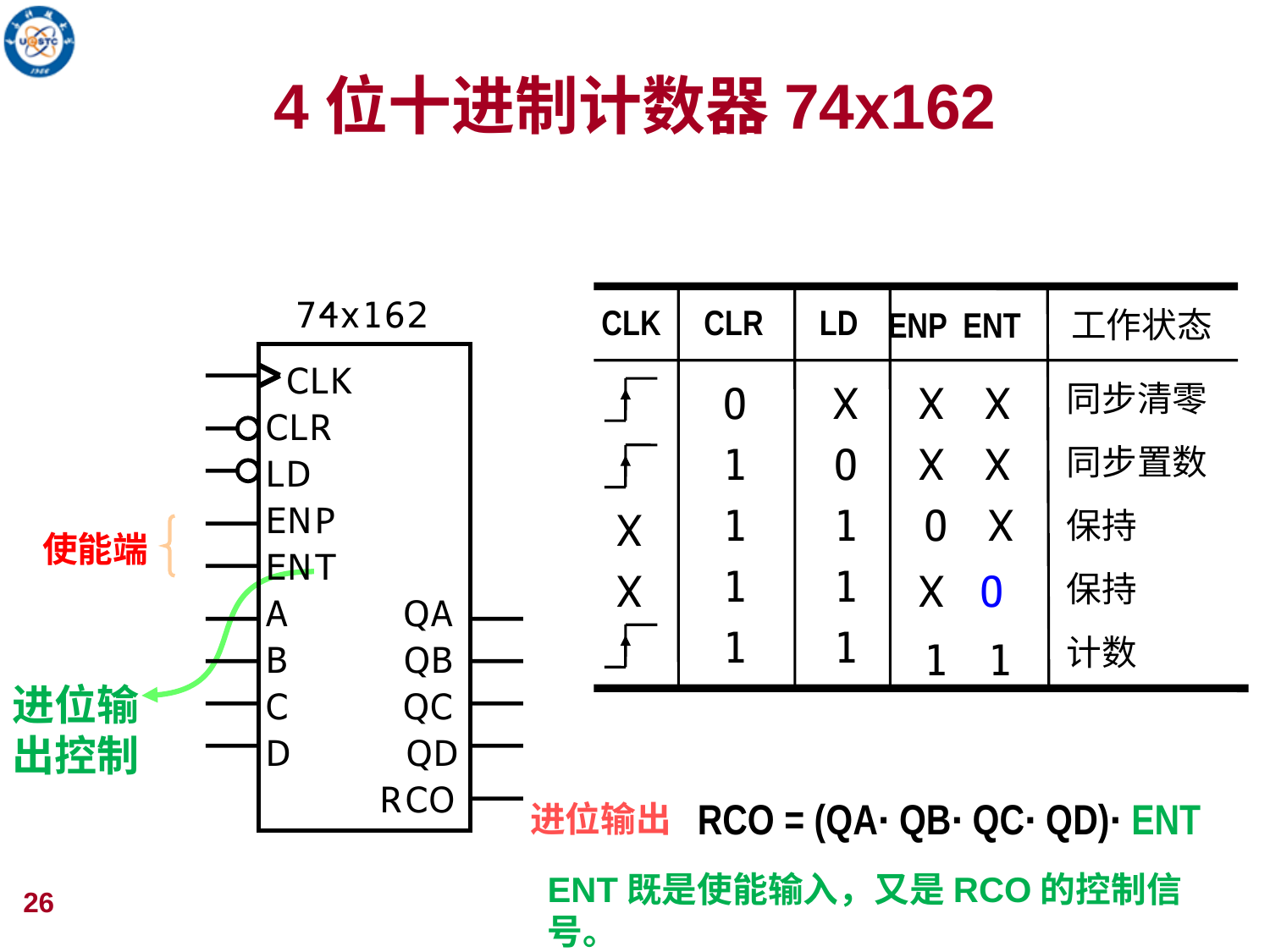

# 4位十进制计数器74x162
74x162
  CLK
CLR
LD
ENP
ENT
A           QA
B           QB
C           QC
D           QD
           RCO

工作状态
CLK
CLR
LD
ENP  ENT
同步清零
同步置数
保持
保持
计数

0
1
1
1
1
X
0
1
1
1
X   X
X   X
 0   X
X   0
 1   1

X
X

使能端
进位输出控制
RCO = (QA· QB· QC· QD)· ENT
进位输出
ENT既是使能输入，又是RCO的控制信号。
26